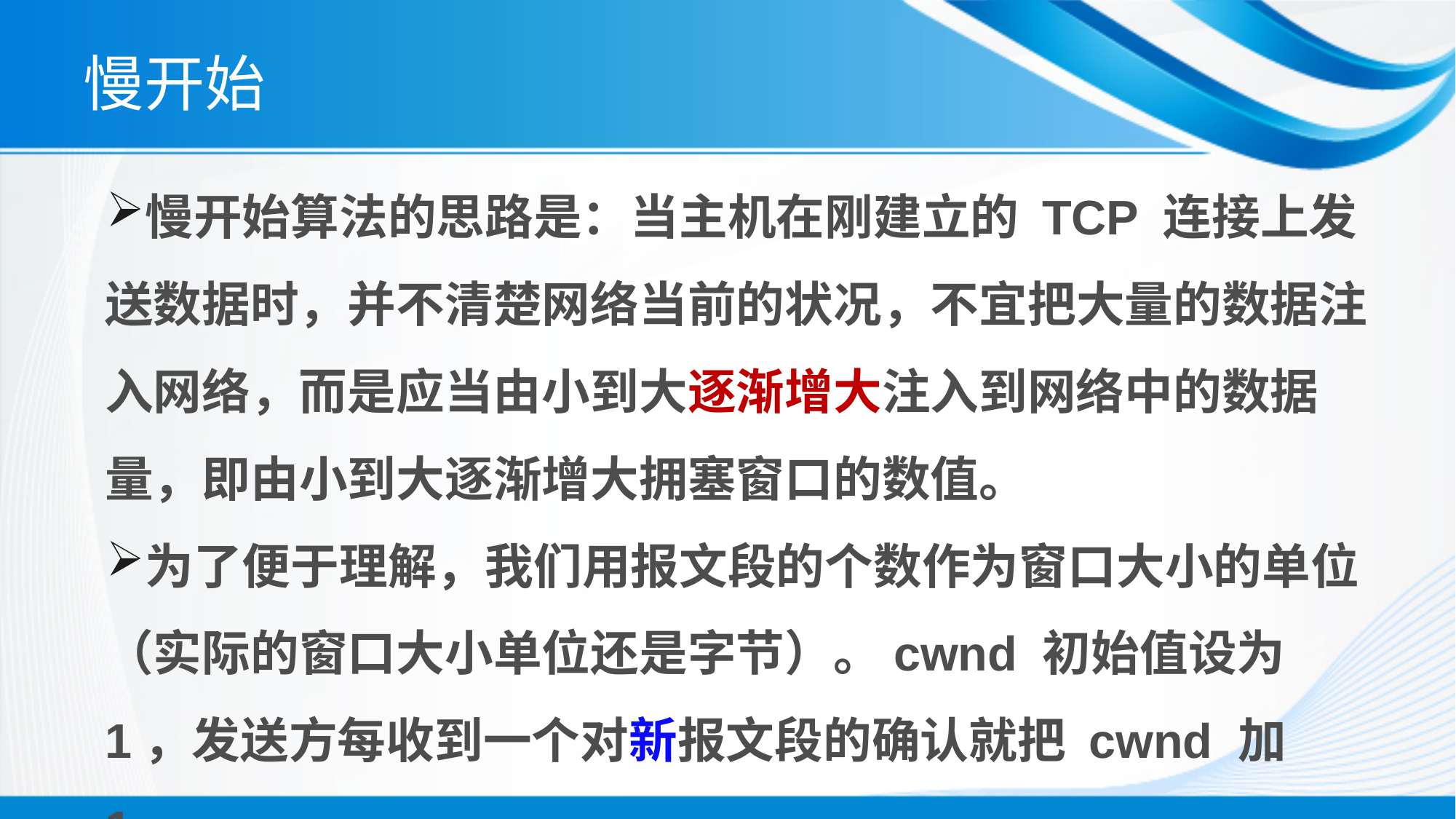

# 慢开始
慢开始算法的思路是：当主机在刚建立的 TCP 连接上发送数据时，并不清楚网络当前的状况，不宜把大量的数据注入网络，而是应当由小到大逐渐增大注入到网络中的数据量，即由小到大逐渐增大拥塞窗口的数值。
为了便于理解，我们用报文段的个数作为窗口大小的单位（实际的窗口大小单位还是字节）。cwnd 初始值设为 1，发送方每收到一个对新报文段的确认就把 cwnd 加 1。